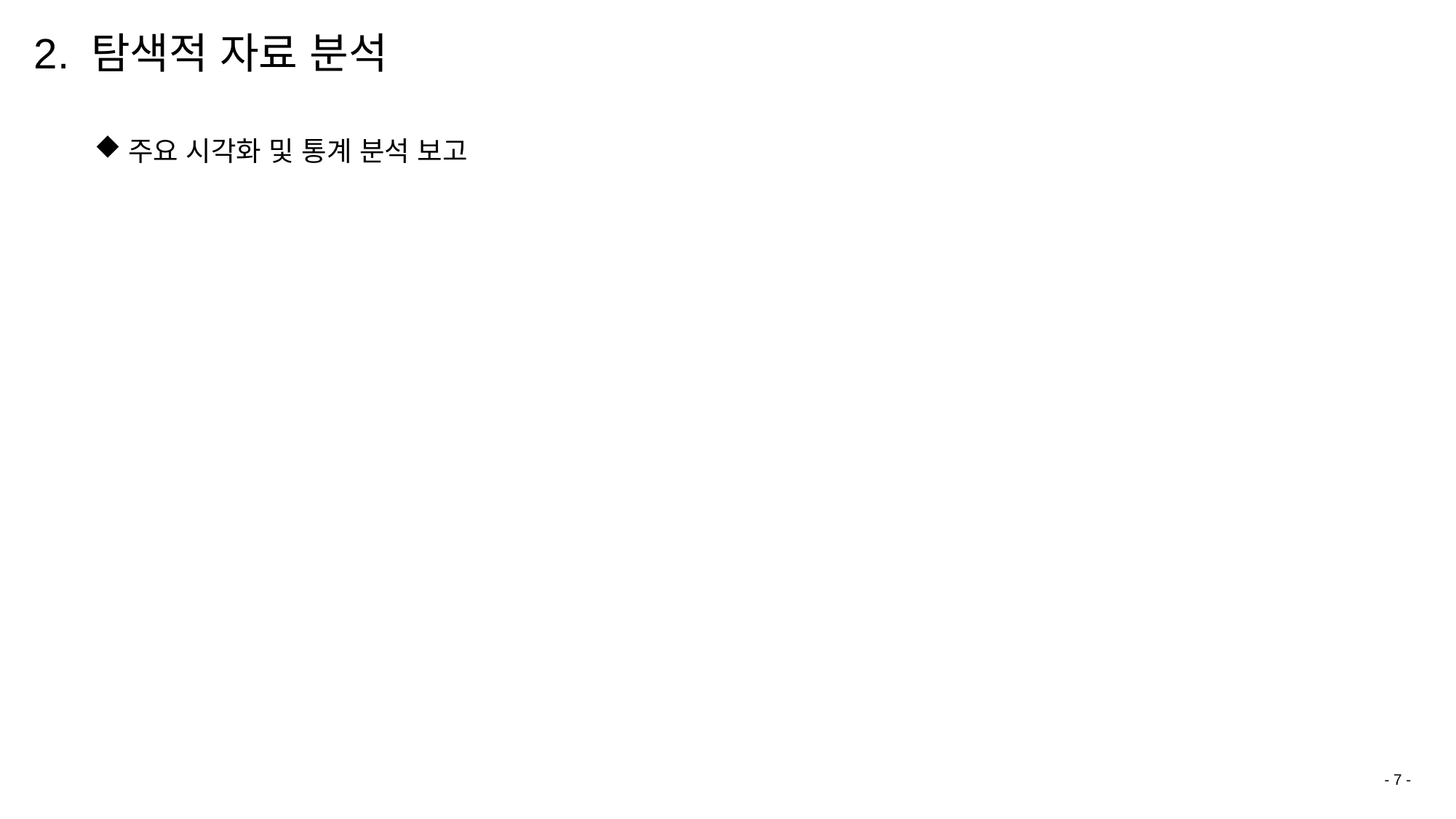

2. 탐색적 자료 분석
주요 시각화 및 통계 분석 보고
- 7 -